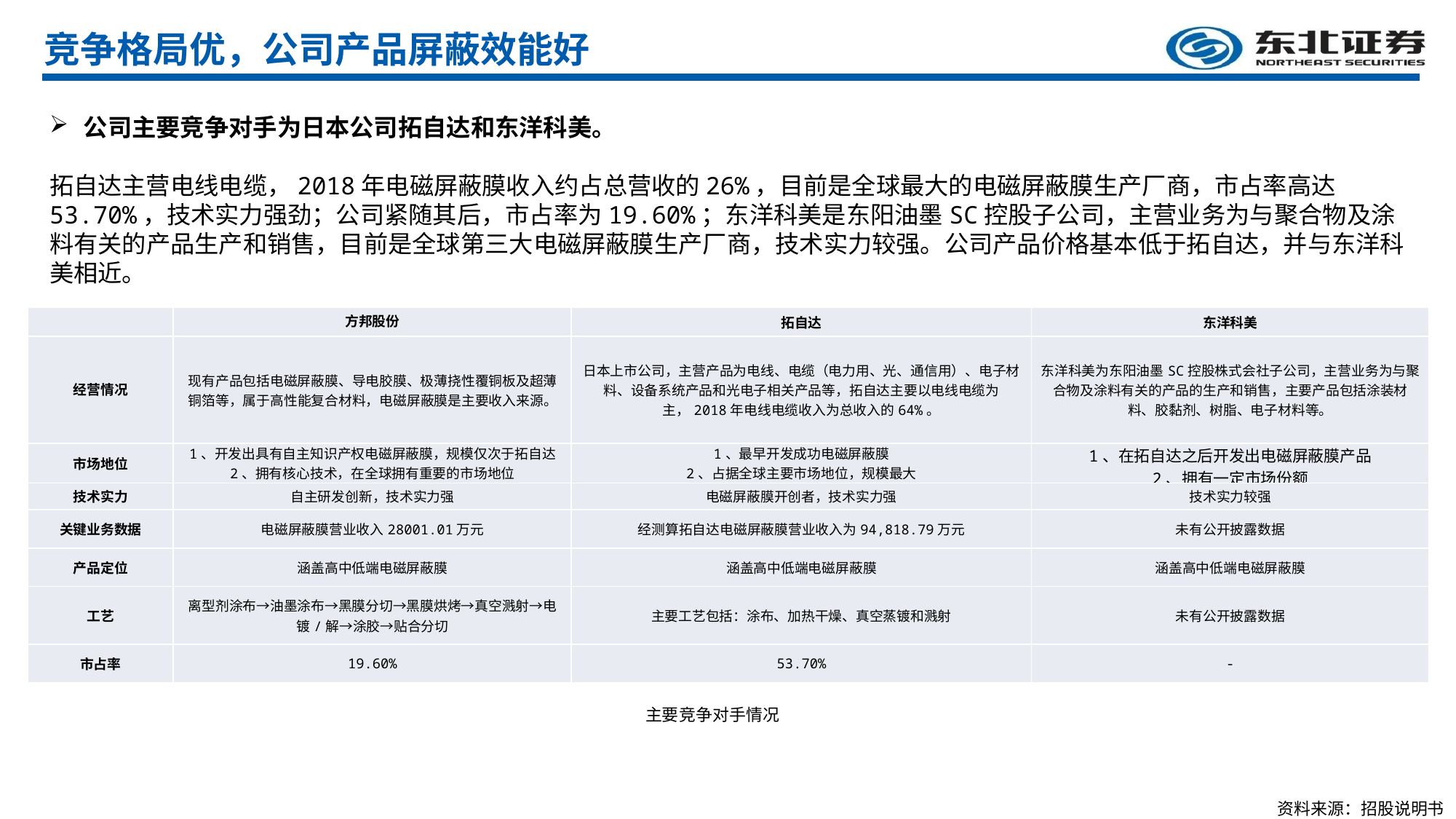

竞争格局优，公司产品屏蔽效能好

公司主要竞争对手为日本公司拓自达和东洋科美。

拓自达主营电线电缆，2018年电磁屏蔽膜收入约占总营收的26%，目前是全球最大的电磁屏蔽膜生产厂商，市占率高达53.70%，技术实力强劲；公司紧随其后，市占率为19.60%；东洋科美是东阳油墨SC控股子公司，主营业务为与聚合物及涂料有关的产品生产和销售，目前是全球第三大电磁屏蔽膜生产厂商，技术实力较强。公司产品价格基本低于拓自达，并与东洋科美相近。
|  | 方邦股份 | 拓自达 | 东洋科美 |
| --- | --- | --- | --- |
| 经营情况 | 现有产品包括电磁屏蔽膜、导电胶膜、极薄挠性覆铜板及超薄铜箔等，属于高性能复合材料，电磁屏蔽膜是主要收入来源。 | 日本上市公司，主营产品为电线、电缆（电力用、光、通信用）、电子材料、设备系统产品和光电子相关产品等，拓自达主要以电线电缆为主，2018年电线电缆收入为总收入的64%。 | 东洋科美为东阳油墨SC控股株式会社子公司，主营业务为与聚合物及涂料有关的产品的生产和销售，主要产品包括涂装材料、胶黏剂、树脂、电子材料等。 |
| 市场地位 | 1、开发出具有自主知识产权电磁屏蔽膜，规模仅次于拓自达 2、拥有核心技术，在全球拥有重要的市场地位 | 1、最早开发成功电磁屏蔽膜 2、占据全球主要市场地位，规模最大 | 1、在拓自达之后开发出电磁屏蔽膜产品 2、拥有一定市场份额 |
| 技术实力 | 自主研发创新，技术实力强 | 电磁屏蔽膜开创者，技术实力强 | 技术实力较强 |
| 关键业务数据 | 电磁屏蔽膜营业收入28001.01万元 | 经测算拓自达电磁屏蔽膜营业收入为94,818.79万元 | 未有公开披露数据 |
| 产品定位 | 涵盖高中低端电磁屏蔽膜 | 涵盖高中低端电磁屏蔽膜 | 涵盖高中低端电磁屏蔽膜 |
| 工艺 | 离型剂涂布→油墨涂布→黑膜分切→黑膜烘烤→真空溅射→电镀/解→涂胶→贴合分切 | 主要工艺包括：涂布、加热干燥、真空蒸镀和溅射 | 未有公开披露数据 |
| 市占率 | 19.60% | 53.70% | - |

主要竞争对手情况
资料来源：招股说明书